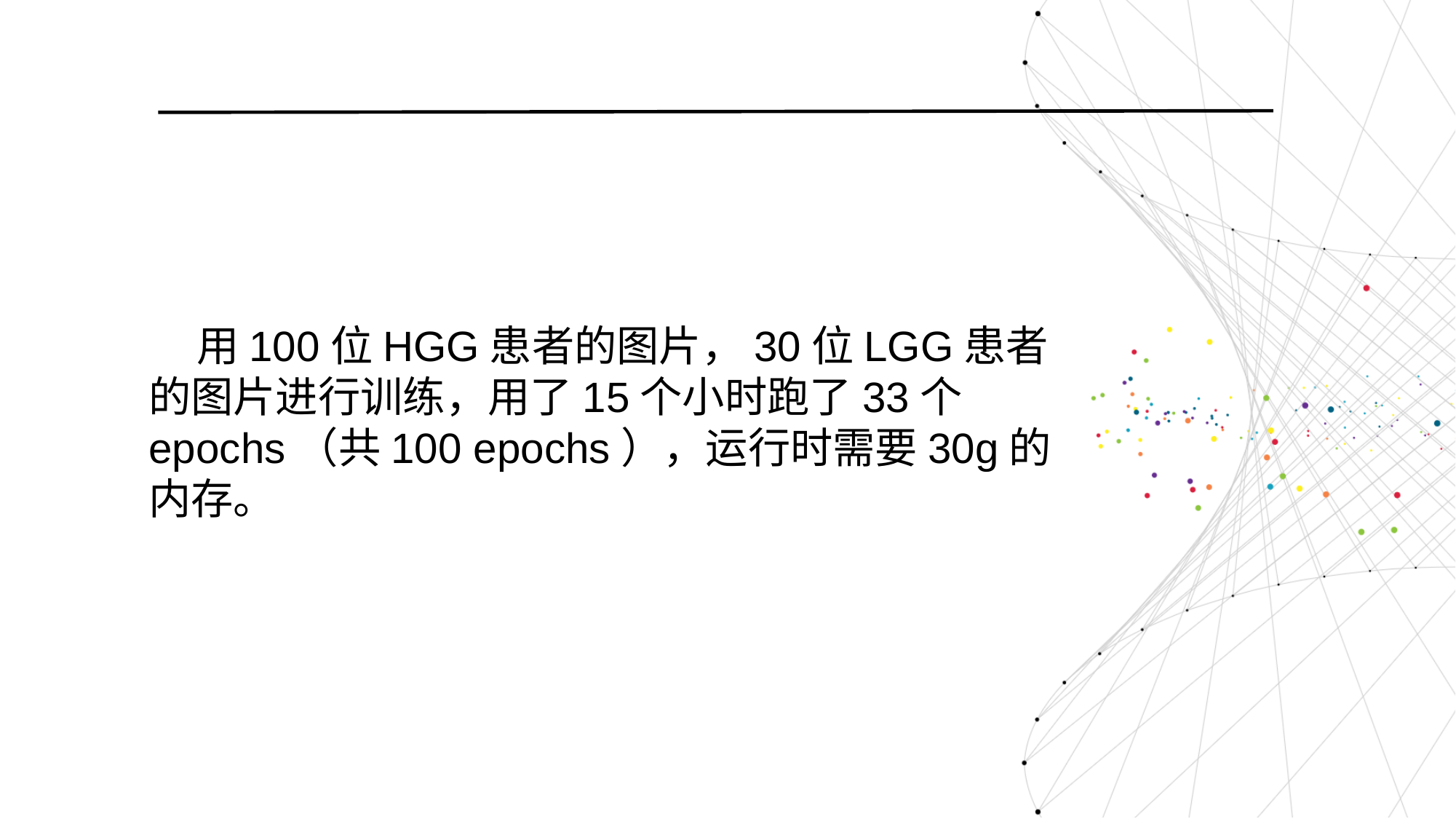

用100位HGG患者的图片，30位LGG患者的图片进行训练，用了15个小时跑了33个epochs（共100 epochs），运行时需要30g的内存。